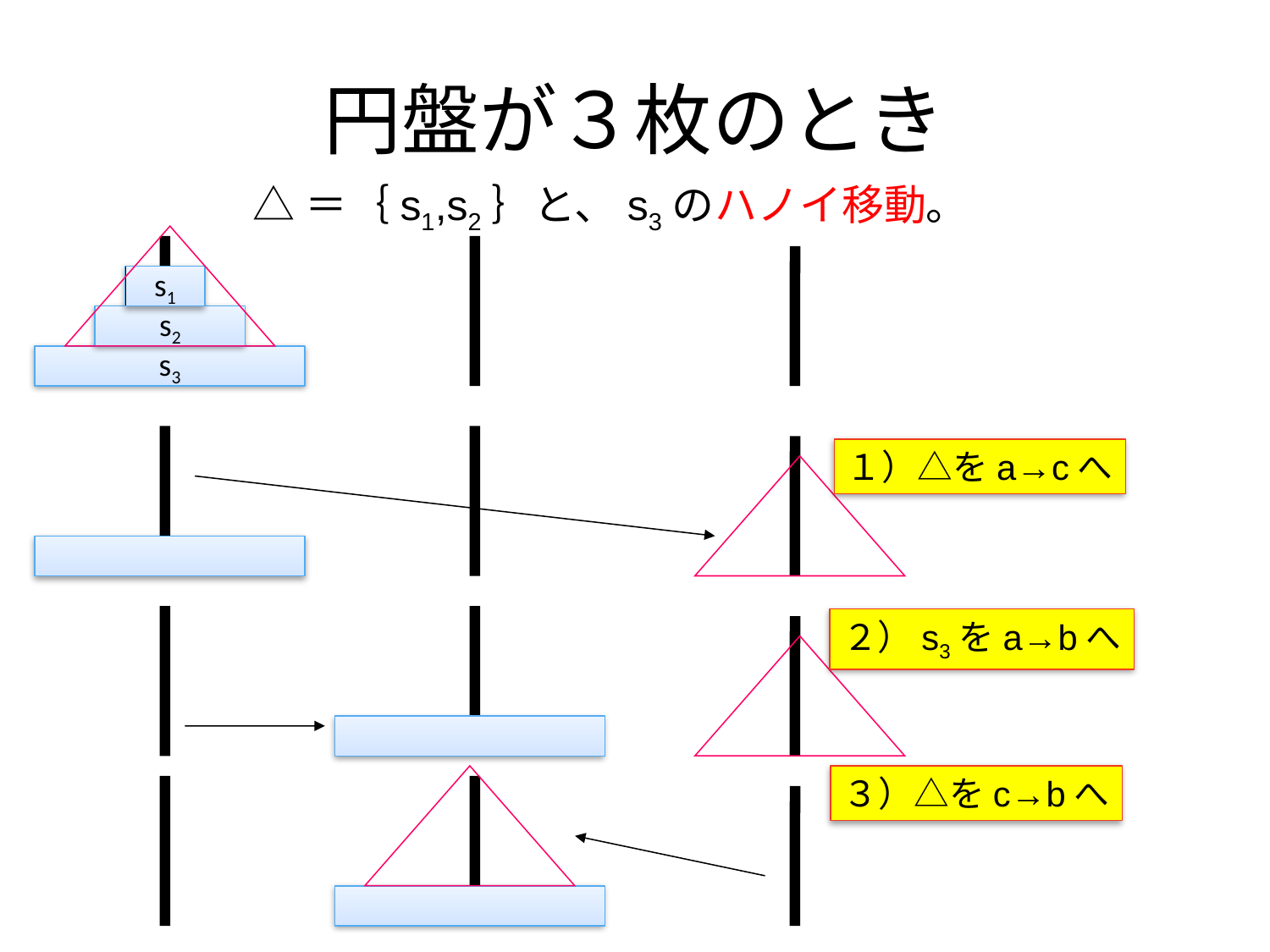

# 円盤が３枚のとき
△＝｛s1,s2｝と、s3のハノイ移動。

s1
s2
s3

１）△をa→cへ

２）s3をa→bへ

３）△をc→bへ